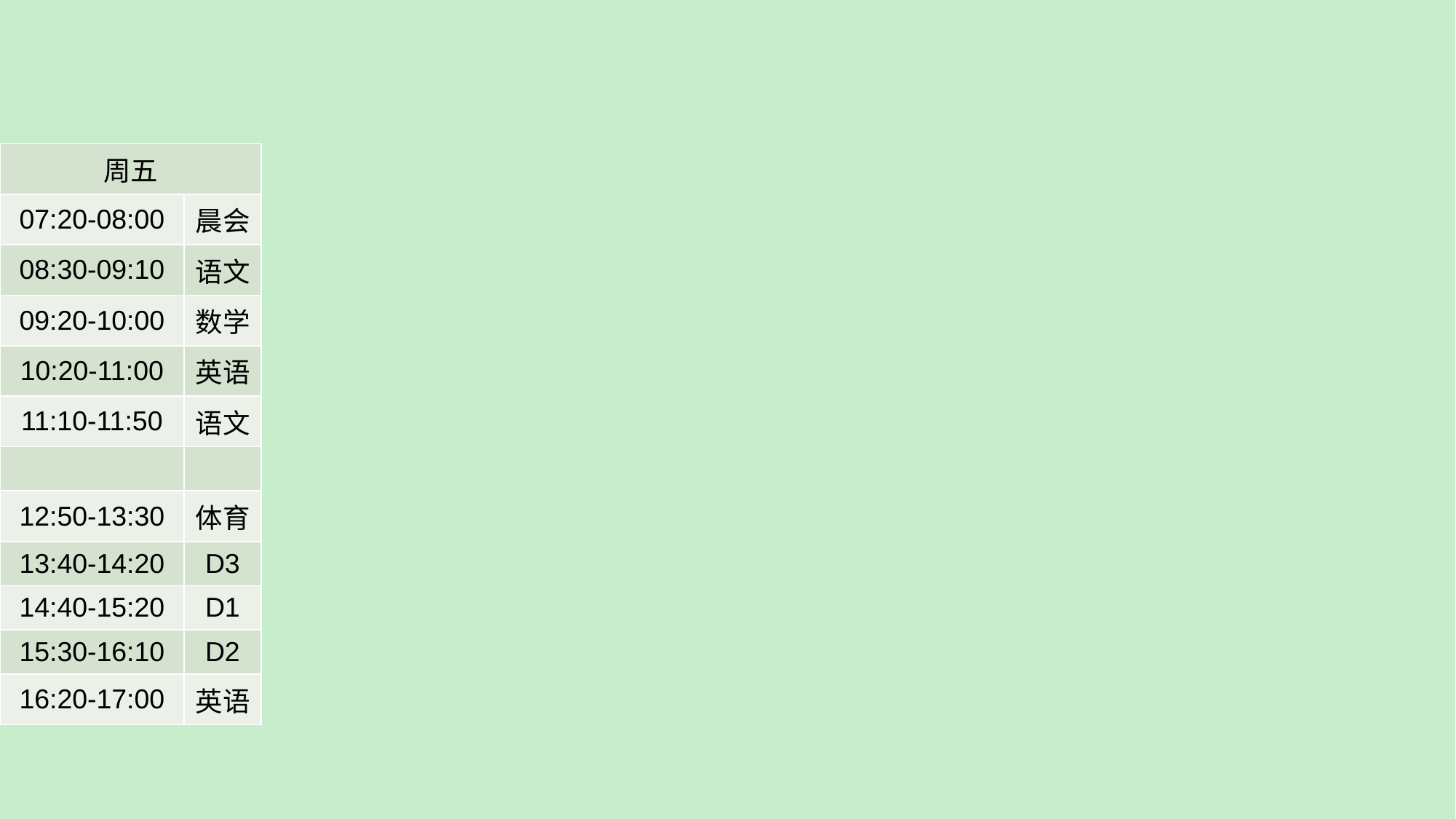

| 周五 |  |
| --- | --- |
| 07:20-08:00 | 晨会 |
| 08:30-09:10 | 语文 |
| 09:20-10:00 | 数学 |
| 10:20-11:00 | 英语 |
| 11:10-11:50 | 语文 |
|  |  |
| 12:50-13:30 | 体育 |
| 13:40-14:20 | D3 |
| 14:40-15:20 | D1 |
| 15:30-16:10 | D2 |
| 16:20-17:00 | 英语 |